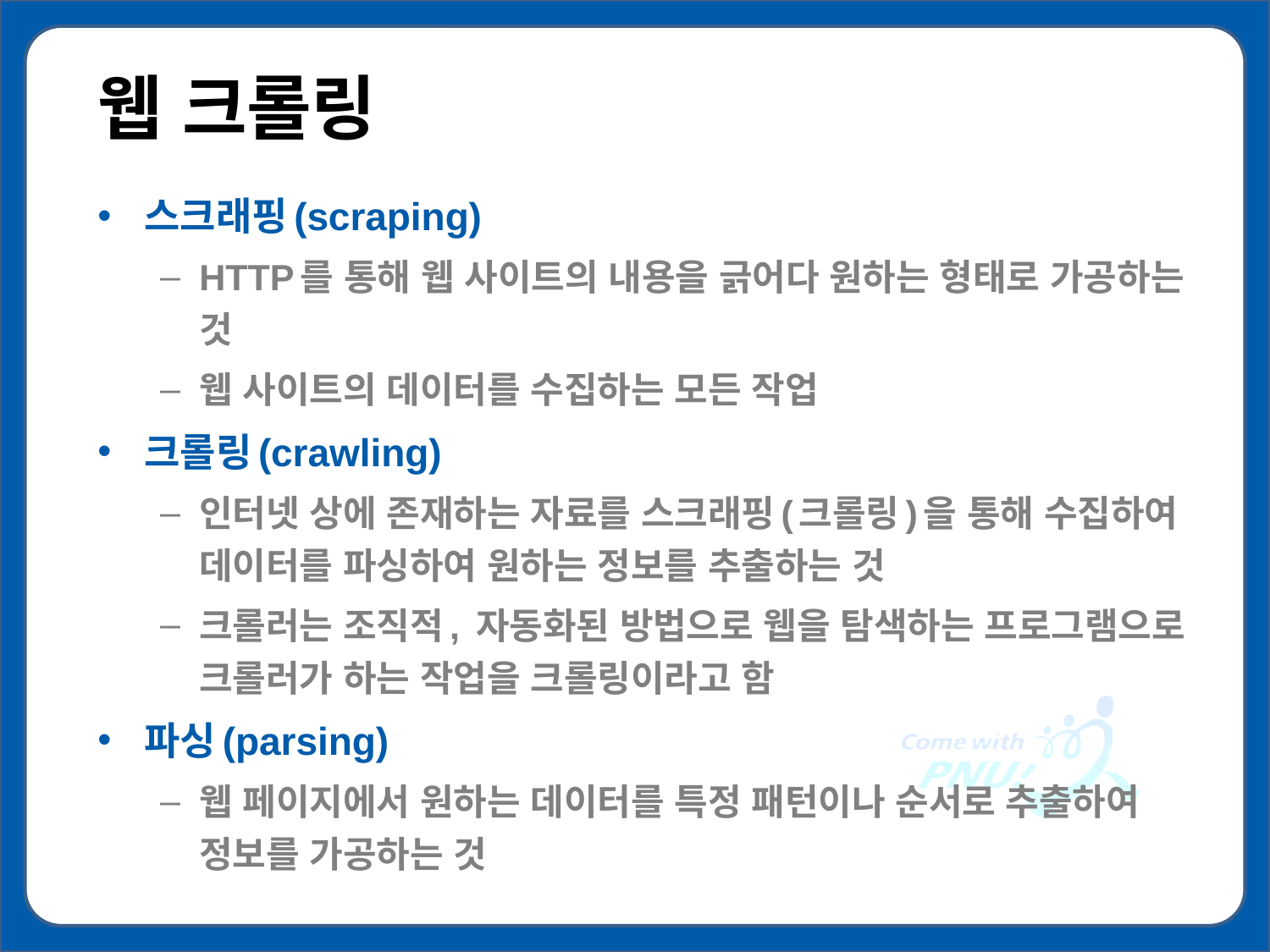

# 웹 크롤링
스크래핑(scraping)
HTTP를 통해 웹 사이트의 내용을 긁어다 원하는 형태로 가공하는 것
웹 사이트의 데이터를 수집하는 모든 작업
크롤링(crawling)
인터넷 상에 존재하는 자료를 스크래핑(크롤링)을 통해 수집하여 데이터를 파싱하여 원하는 정보를 추출하는 것
크롤러는 조직적, 자동화된 방법으로 웹을 탐색하는 프로그램으로 크롤러가 하는 작업을 크롤링이라고 함
파싱(parsing)
웹 페이지에서 원하는 데이터를 특정 패턴이나 순서로 추출하여 정보를 가공하는 것